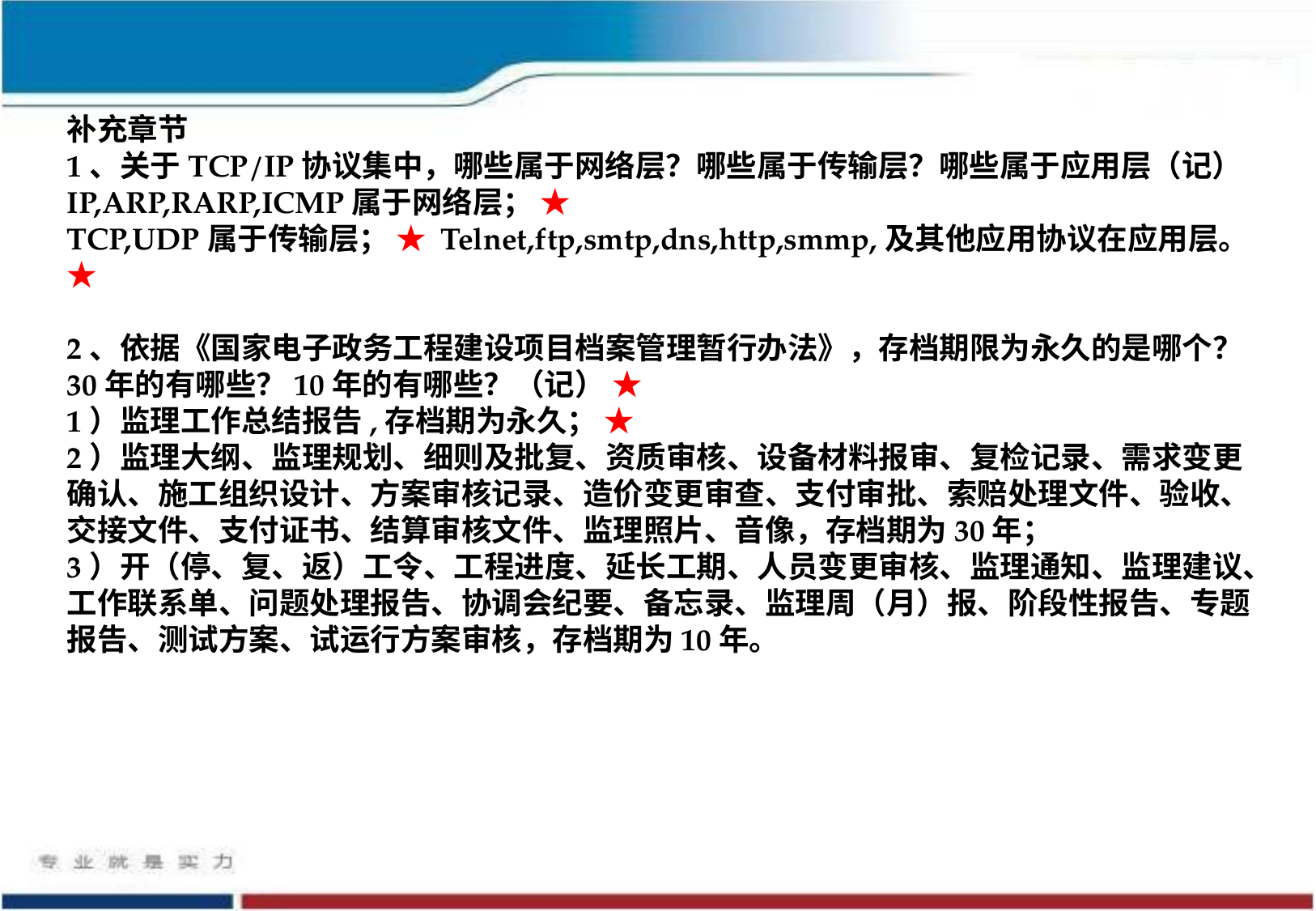

补充章节
1、关于TCP/IP协议集中，哪些属于网络层？哪些属于传输层？哪些属于应用层（记）
IP,ARP,RARP,ICMP属于网络层； ★
TCP,UDP属于传输层； ★ Telnet,ftp,smtp,dns,http,smmp,及其他应用协议在应用层。 ★

2、依据《国家电子政务工程建设项目档案管理暂行办法》，存档期限为永久的是哪个？30年的有哪些？10年的有哪些？（记） ★
1）监理工作总结报告,存档期为永久； ★
2）监理大纲、监理规划、细则及批复、资质审核、设备材料报审、复检记录、需求变更确认、施工组织设计、方案审核记录、造价变更审查、支付审批、索赔处理文件、验收、交接文件、支付证书、结算审核文件、监理照片、音像，存档期为30年；
3）开（停、复、返）工令、工程进度、延长工期、人员变更审核、监理通知、监理建议、工作联系单、问题处理报告、协调会纪要、备忘录、监理周（月）报、阶段性报告、专题报告、测试方案、试运行方案审核，存档期为10年。